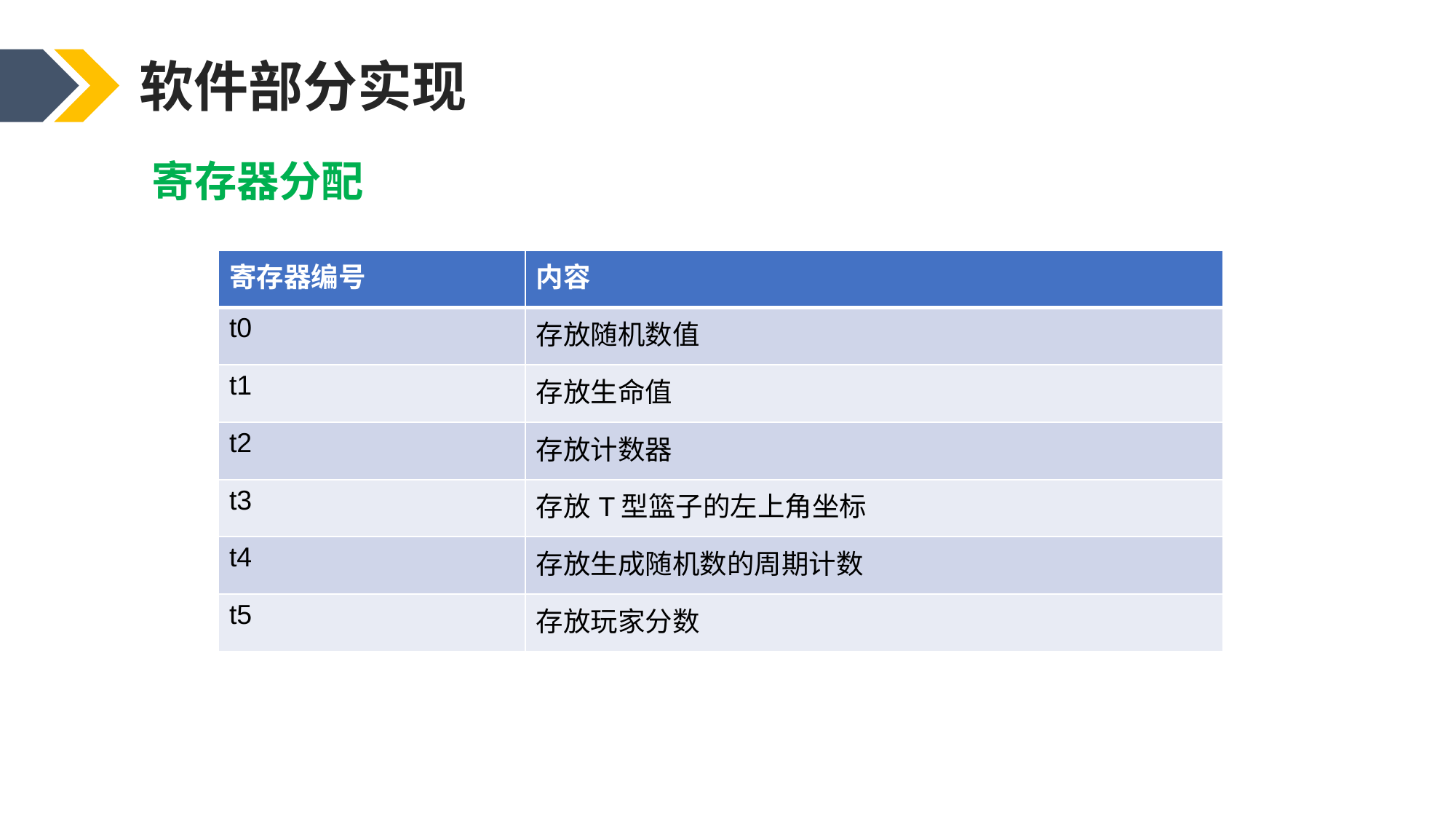

软件部分实现

寄存器分配
| 寄存器编号 | 内容 |
| --- | --- |
| t0 | 存放随机数值 |
| t1 | 存放生命值 |
| t2 | 存放计数器 |
| t3 | 存放T型篮子的左上角坐标 |
| t4 | 存放生成随机数的周期计数 |
| t5 | 存放玩家分数 |